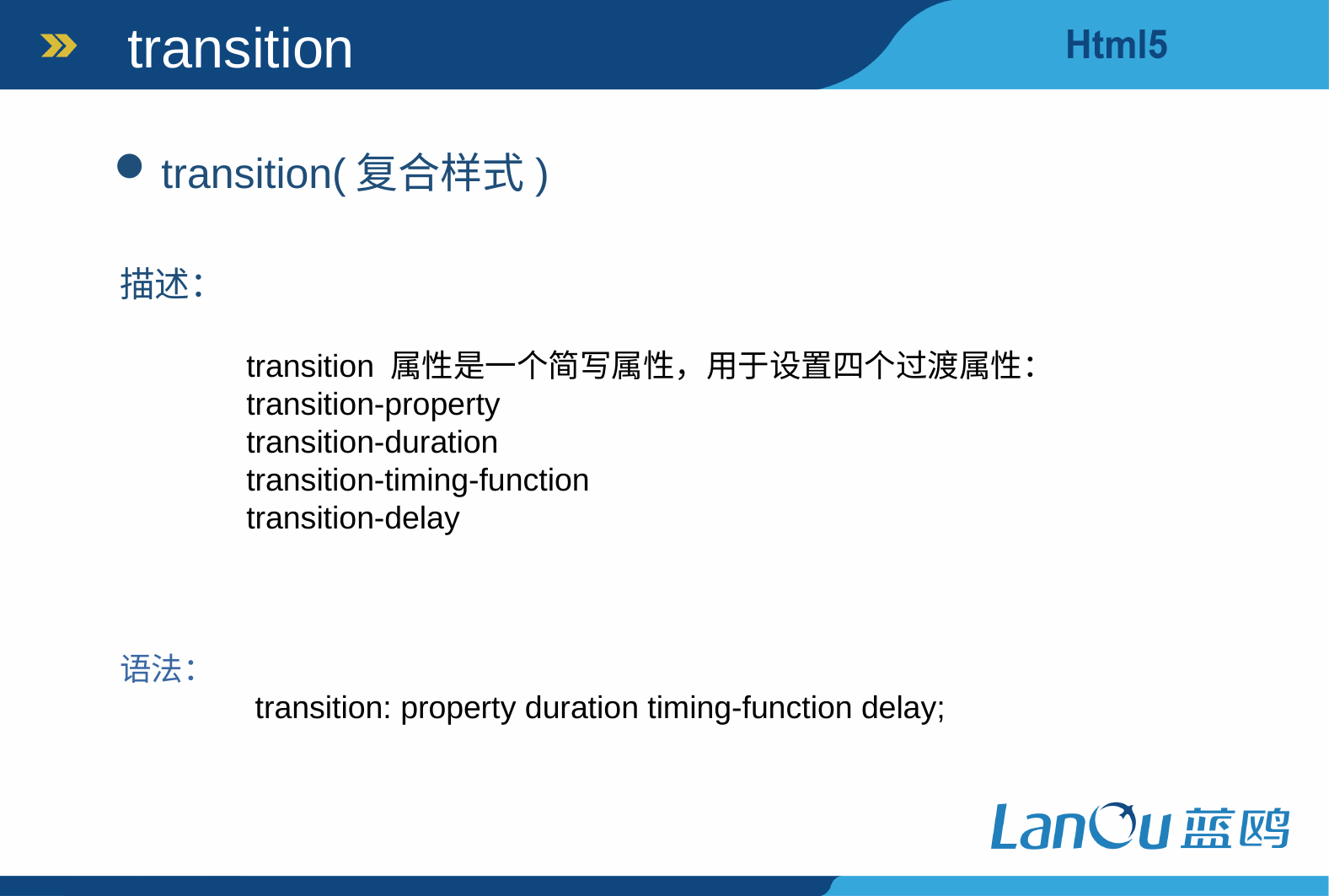

transition
transition(复合样式)

描述：

 	transition 属性是一个简写属性，用于设置四个过渡属性：
	transition-property
	transition-duration
	transition-timing-function
	transition-delay

语法：
	 transition: property duration timing-function delay;